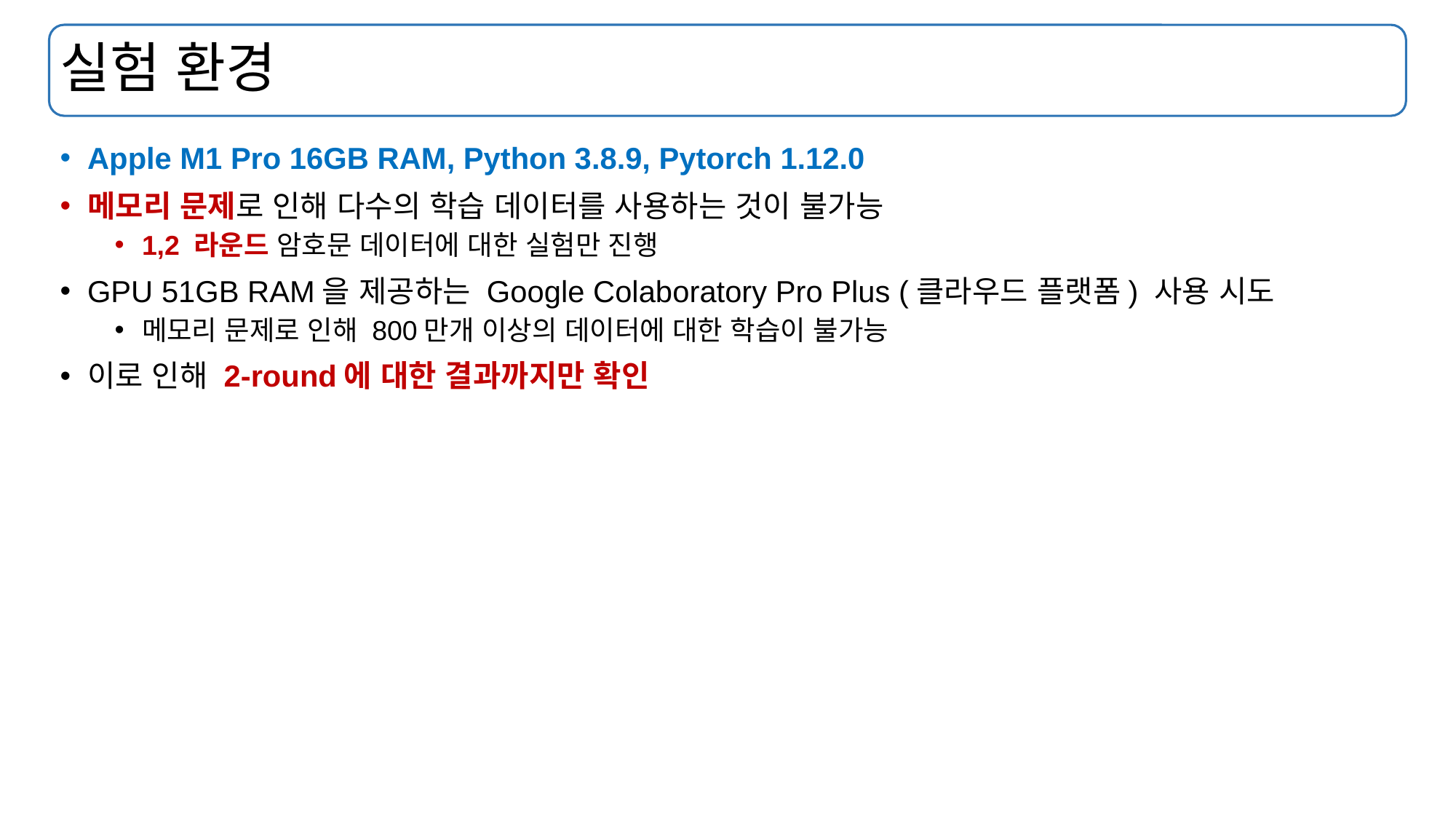

# 실험 환경
Apple M1 Pro 16GB RAM, Python 3.8.9, Pytorch 1.12.0
메모리 문제로 인해 다수의 학습 데이터를 사용하는 것이 불가능
1,2 라운드 암호문 데이터에 대한 실험만 진행
GPU 51GB RAM을 제공하는 Google Colaboratory Pro Plus (클라우드 플랫폼) 사용 시도
메모리 문제로 인해 800만개 이상의 데이터에 대한 학습이 불가능
이로 인해 2-round에 대한 결과까지만 확인